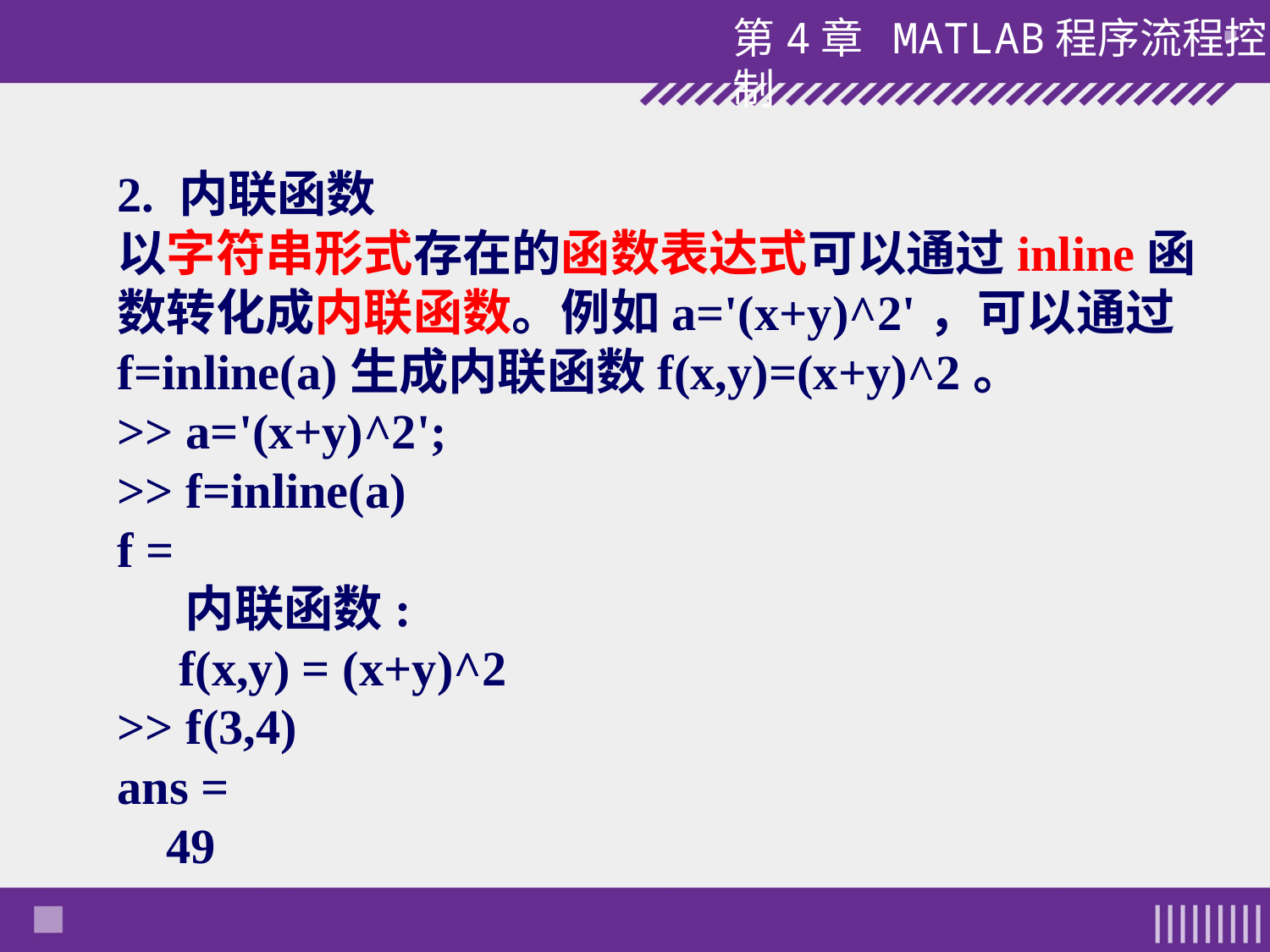

2. 内联函数
以字符串形式存在的函数表达式可以通过inline函数转化成内联函数。例如a='(x+y)^2'，可以通过f=inline(a)生成内联函数f(x,y)=(x+y)^2。
>> a='(x+y)^2';
>> f=inline(a)
f =
     内联函数:
     f(x,y) = (x+y)^2
>> f(3,4)
ans =
    49